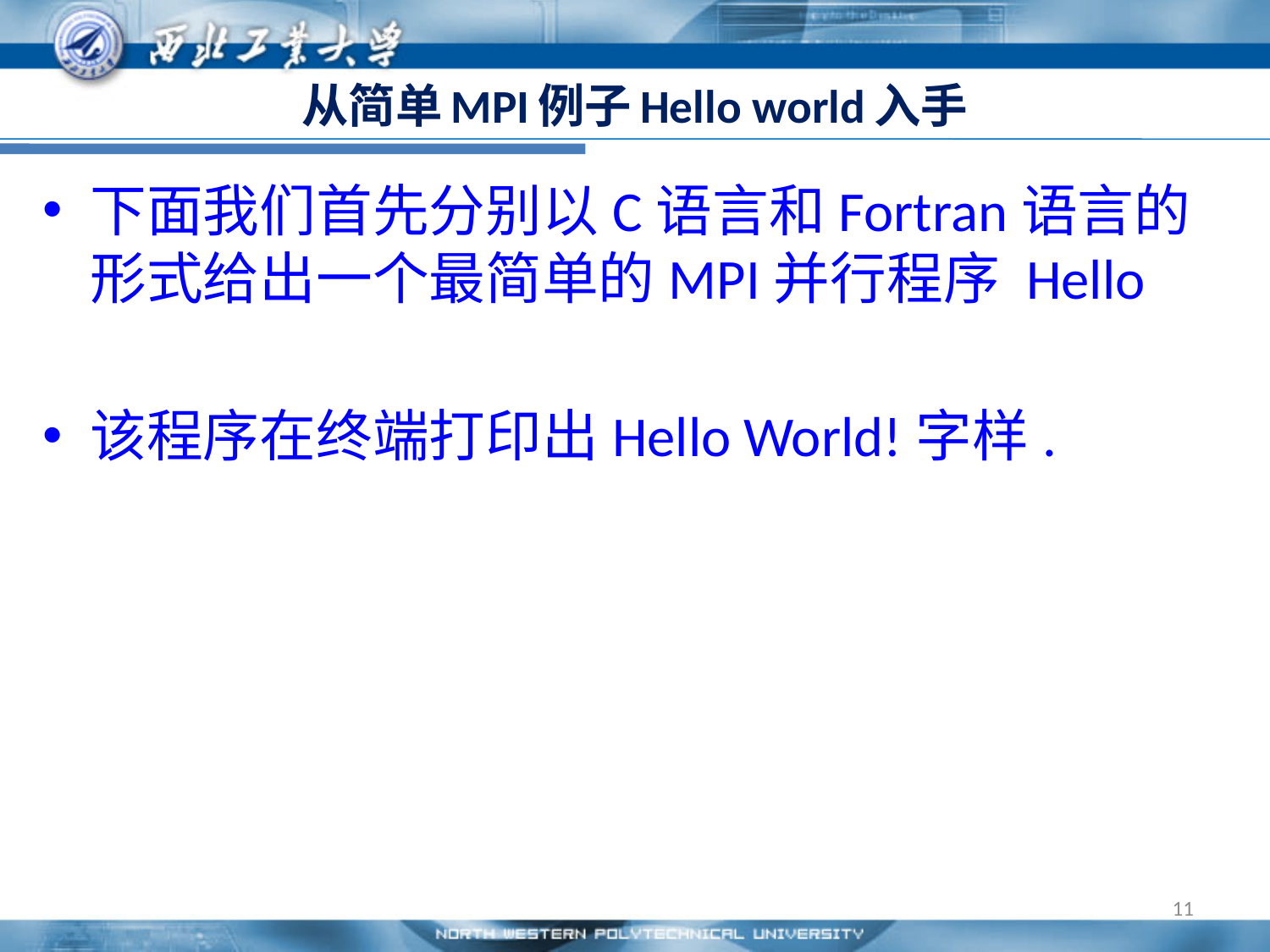

# 从简单MPI例子Hello world入手
下面我们首先分别以C语言和Fortran语言的形式给出一个最简单的MPI并行程序 Hello

该程序在终端打印出Hello World!字样.

11